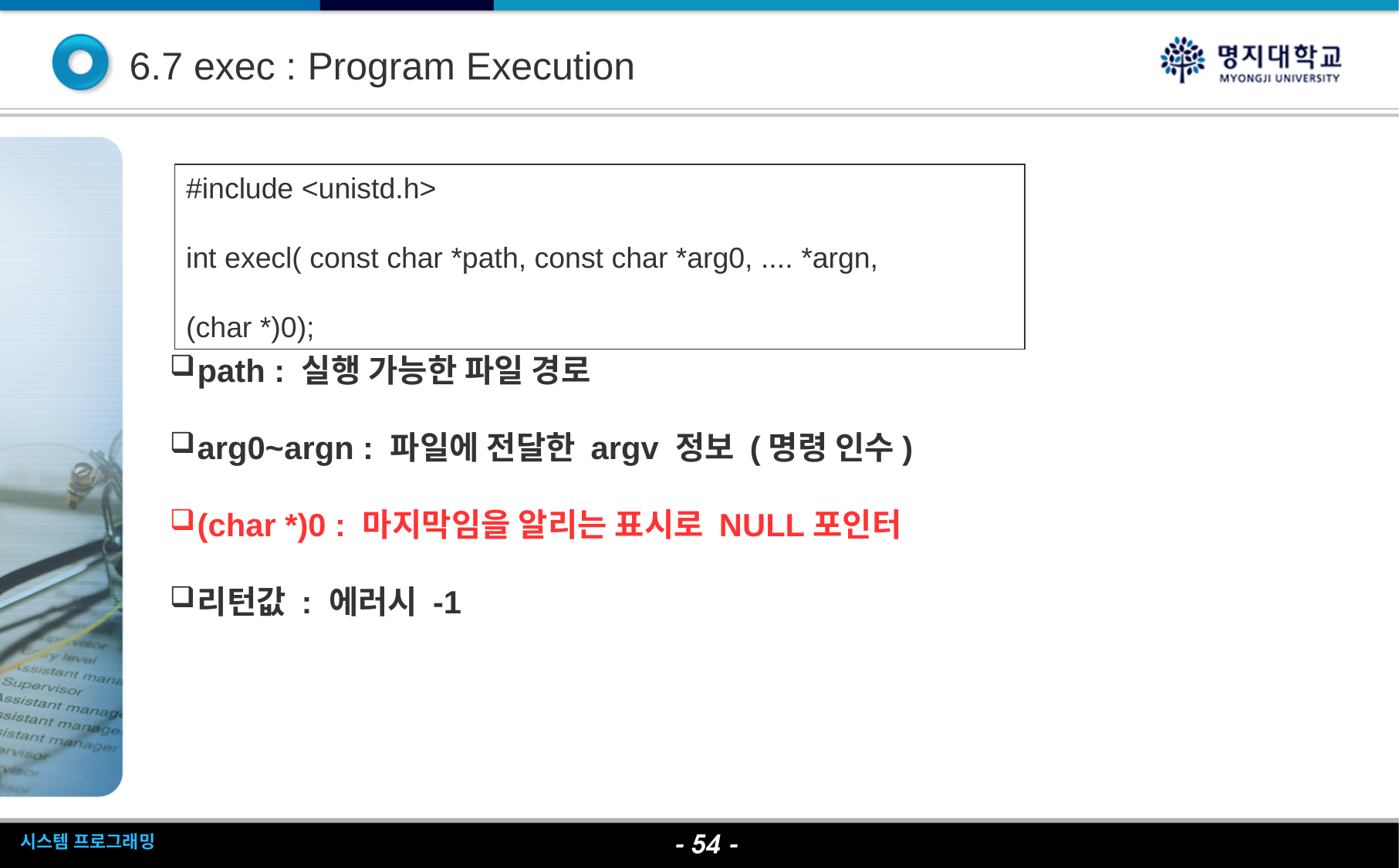

6.7 exec : Program Execution
#include <unistd.h>

int execl( const char *path, const char *arg0, .... *argn,
(char *)0);
path : 실행 가능한 파일 경로

arg0~argn : 파일에 전달한 argv 정보 (명령 인수)

(char *)0 : 마지막임을 알리는 표시로 NULL포인터

리턴값 : 에러시 -1
- 54 -